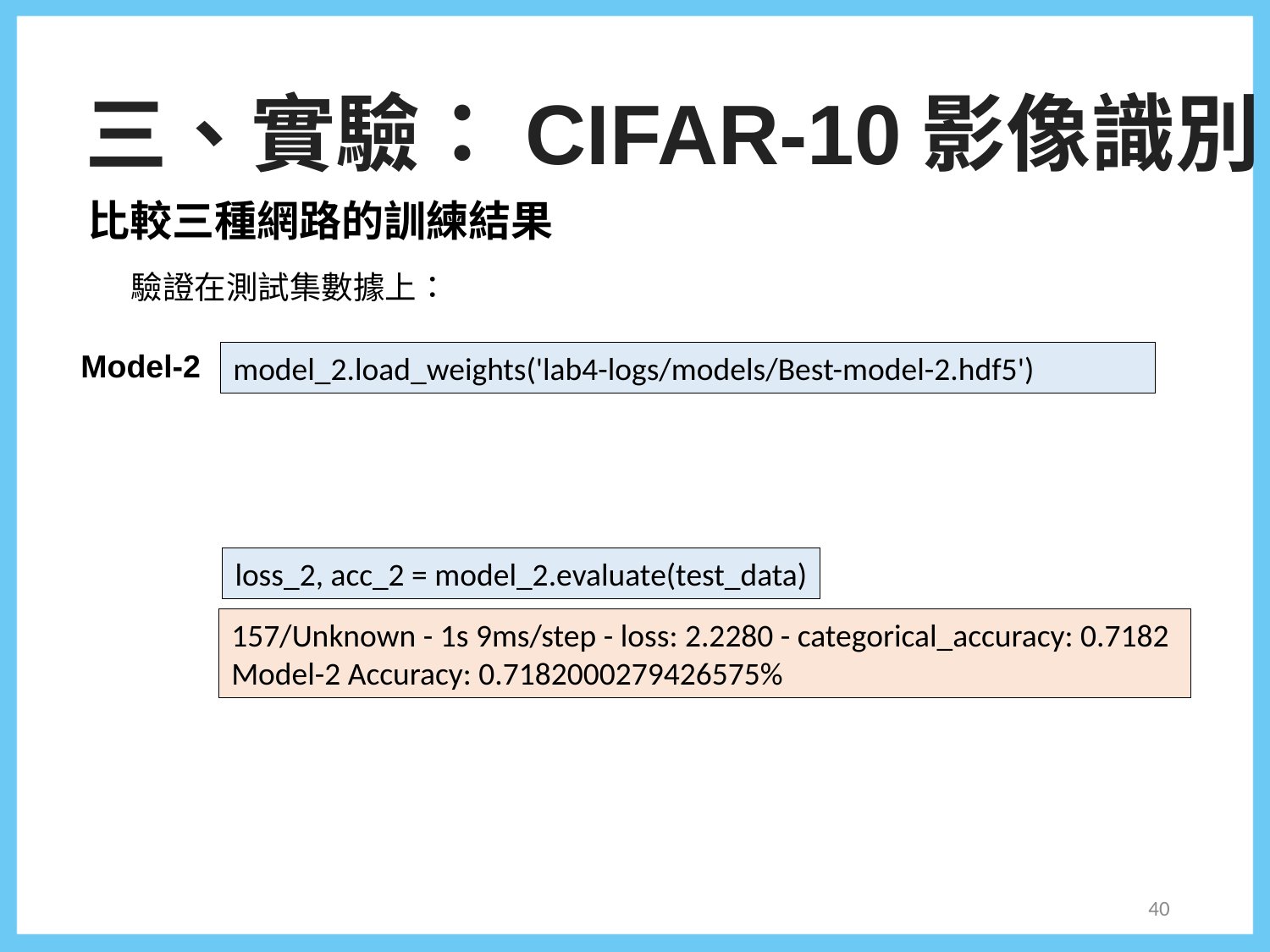

三、實驗：CIFAR-10影像識別
比較三種網路的訓練結果
驗證在測試集數據上：
Model-2
model_2.load_weights('lab4-logs/models/Best-model-2.hdf5')
loss_2, acc_2 = model_2.evaluate(test_data)
157/Unknown - 1s 9ms/step - loss: 2.2280 - categorical_accuracy: 0.7182
Model-2 Accuracy: 0.7182000279426575%
40